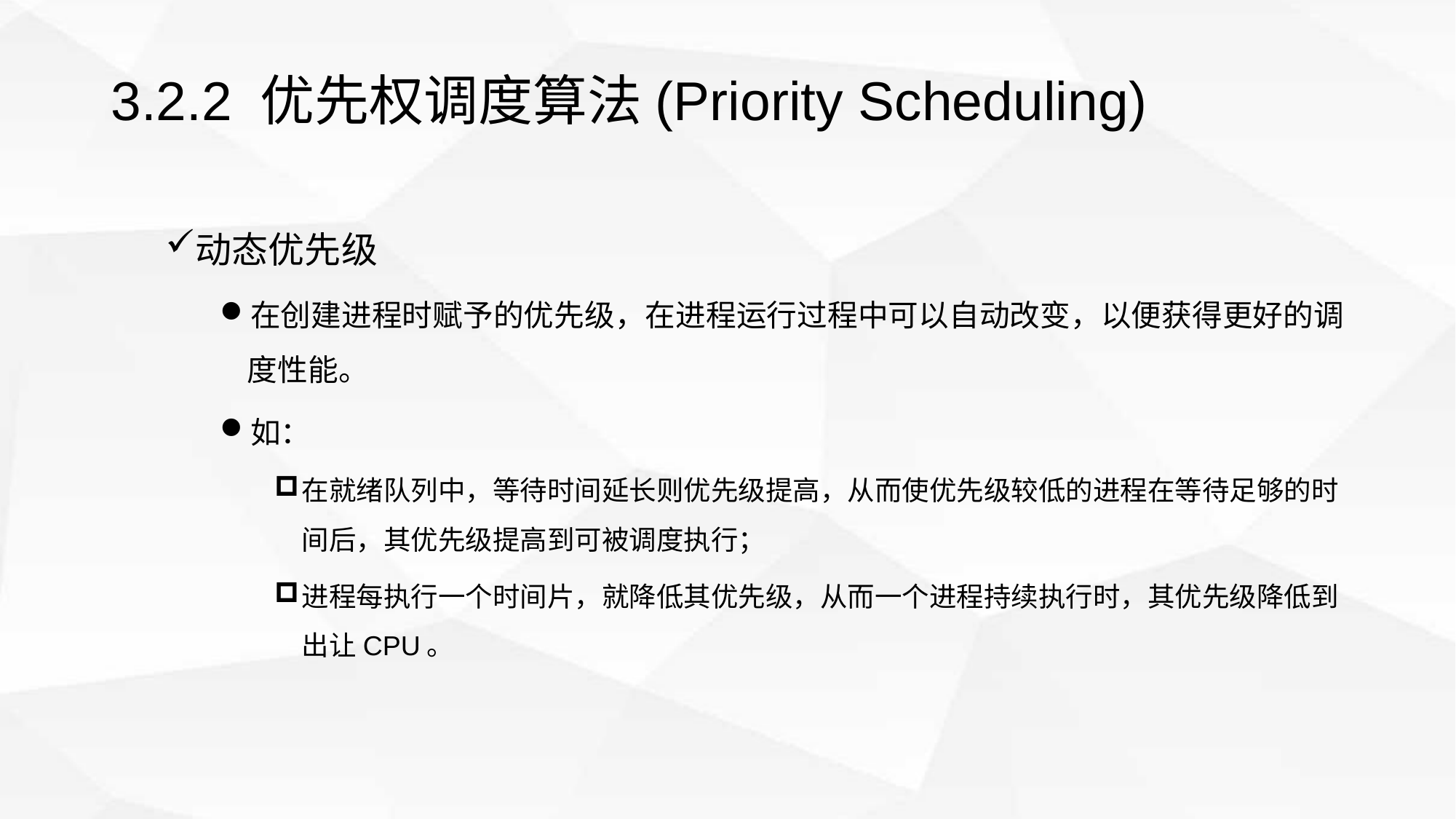

# 3.2.2 优先权调度算法(Priority Scheduling)
动态优先级
在创建进程时赋予的优先级，在进程运行过程中可以自动改变，以便获得更好的调度性能。
如：
在就绪队列中，等待时间延长则优先级提高，从而使优先级较低的进程在等待足够的时间后，其优先级提高到可被调度执行；
进程每执行一个时间片，就降低其优先级，从而一个进程持续执行时，其优先级降低到出让CPU。